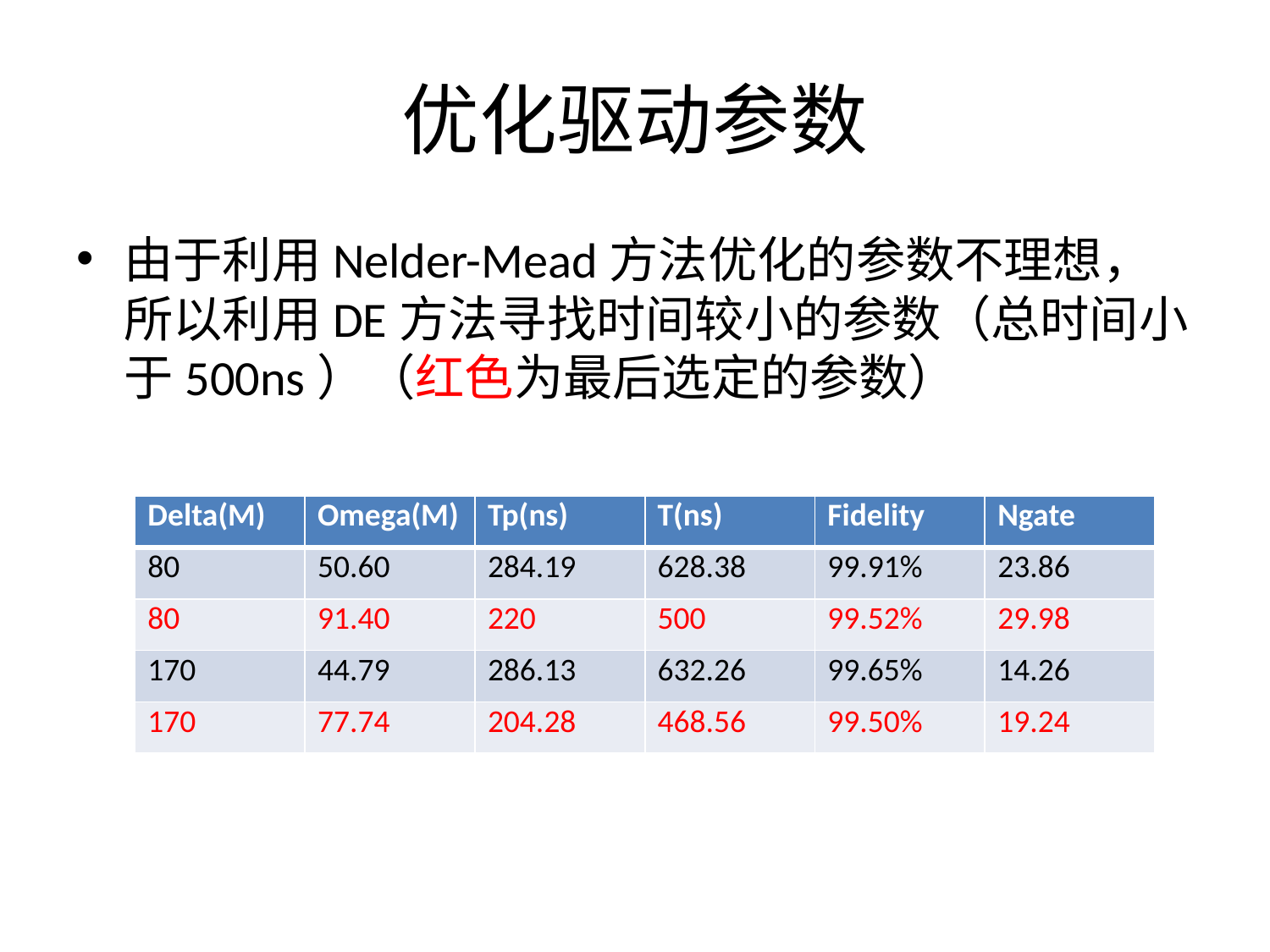

# 优化驱动参数
由于利用Nelder-Mead方法优化的参数不理想，所以利用DE方法寻找时间较小的参数（总时间小于500ns）（红色为最后选定的参数）

| Delta(M) | Omega(M) | Tp(ns) | T(ns) | Fidelity | Ngate |
| --- | --- | --- | --- | --- | --- |
| 80 | 50.60 | 284.19 | 628.38 | 99.91% | 23.86 |
| 80 | 91.40 | 220 | 500 | 99.52% | 29.98 |
| 170 | 44.79 | 286.13 | 632.26 | 99.65% | 14.26 |
| 170 | 77.74 | 204.28 | 468.56 | 99.50% | 19.24 |